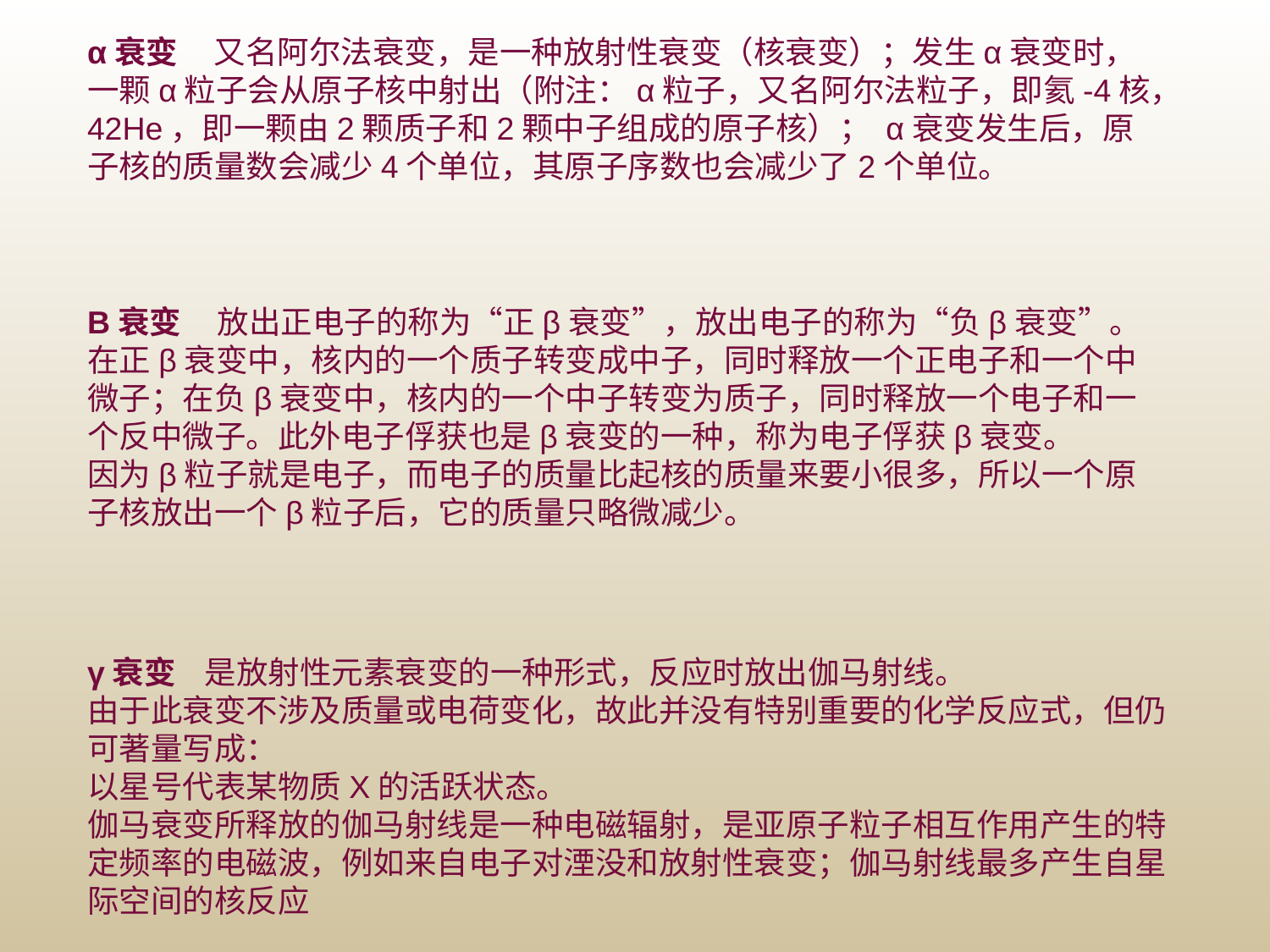

α衰变     又名阿尔法衰变，是一种放射性衰变（核衰变）；发生α衰变时，一颗α粒子会从原子核中射出（附注：α粒子，又名阿尔法粒子，即氦-4核，42He，即一颗由2颗质子和2颗中子组成的原子核）； α衰变发生后，原子核的质量数会减少4个单位，其原子序数也会减少了2个单位。

Β衰变     放出正电子的称为“正β衰变”，放出电子的称为“负β衰变”。在正β衰变中，核内的一个质子转变成中子，同时释放一个正电子和一个中微子；在负β衰变中，核内的一个中子转变为质子，同时释放一个电子和一个反中微子。此外电子俘获也是β衰变的一种，称为电子俘获β衰变。
因为β粒子就是电子，而电子的质量比起核的质量来要小很多，所以一个原子核放出一个β粒子后，它的质量只略微减少。

γ衰变    是放射性元素衰变的一种形式，反应时放出伽马射线。
由于此衰变不涉及质量或电荷变化，故此并没有特别重要的化学反应式，但仍可著量写成：
以星号代表某物质X的活跃状态。
伽马衰变所释放的伽马射线是一种电磁辐射，是亚原子粒子相互作用产生的特定频率的电磁波，例如来自电子对湮没和放射性衰变；伽马射线最多产生自星际空间的核反应